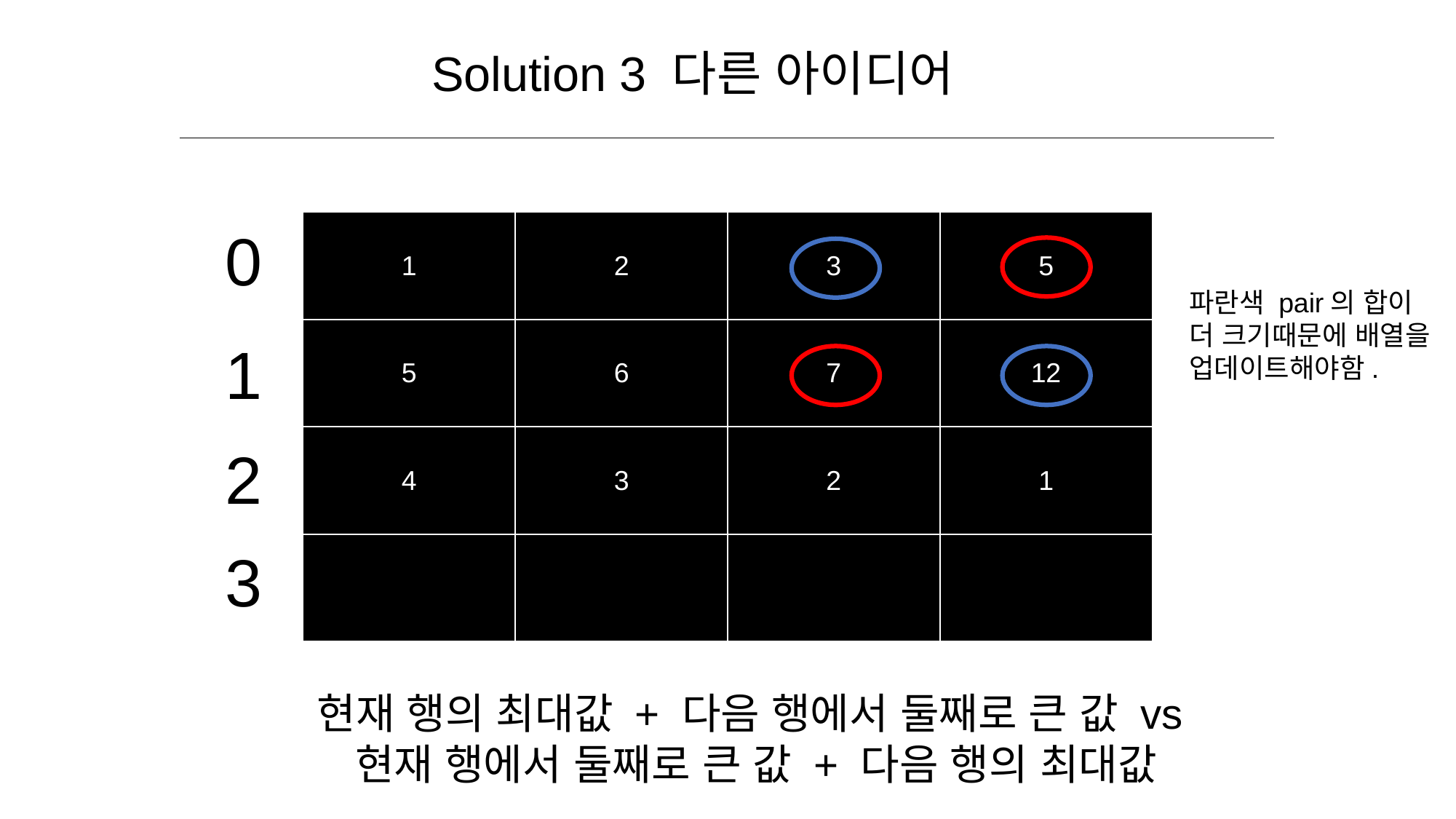

Solution 3 다른 아이디어
| 1 | 2 | 3 | 5 |
| --- | --- | --- | --- |
| 5 | 6 | 7 | 12 |
| 4 | 3 | 2 | 1 |
|  |  |  |  |
0

파란색 pair의 합이 더 크기때문에 배열을
업데이트해야함.
1

2
3
현재 행의 최대값 + 다음 행에서 둘째로 큰 값 vs
현재 행에서 둘째로 큰 값 + 다음 행의 최대값